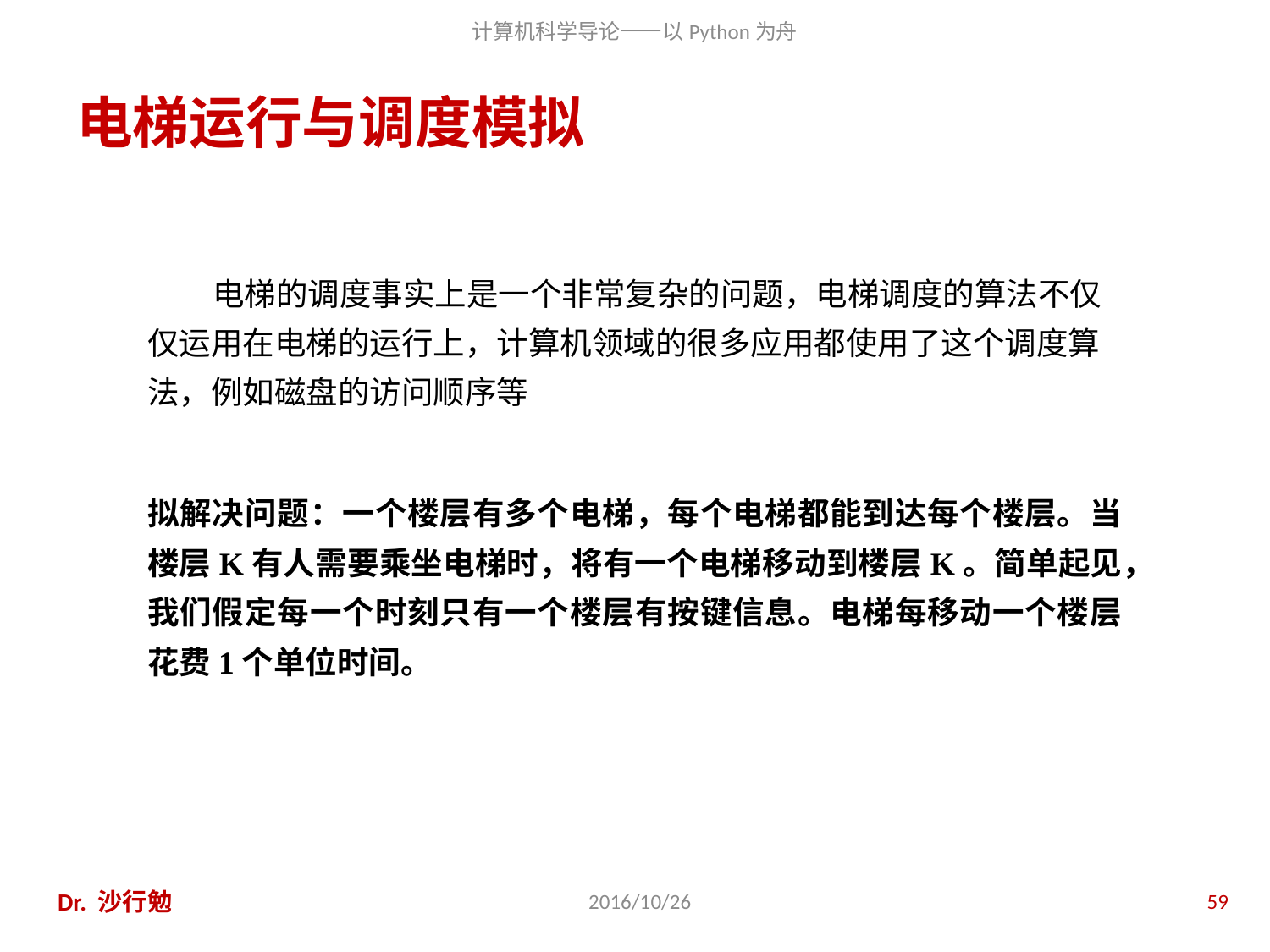

# 电梯运行与调度模拟
        电梯的调度事实上是一个非常复杂的问题，电梯调度的算法不仅仅运用在电梯的运行上，计算机领域的很多应用都使用了这个调度算法，例如磁盘的访问顺序等
拟解决问题：一个楼层有多个电梯，每个电梯都能到达每个楼层。当楼层K有人需要乘坐电梯时，将有一个电梯移动到楼层K。简单起见，我们假定每一个时刻只有一个楼层有按键信息。电梯每移动一个楼层花费1个单位时间。
Dr. 沙行勉
2016/10/26
59